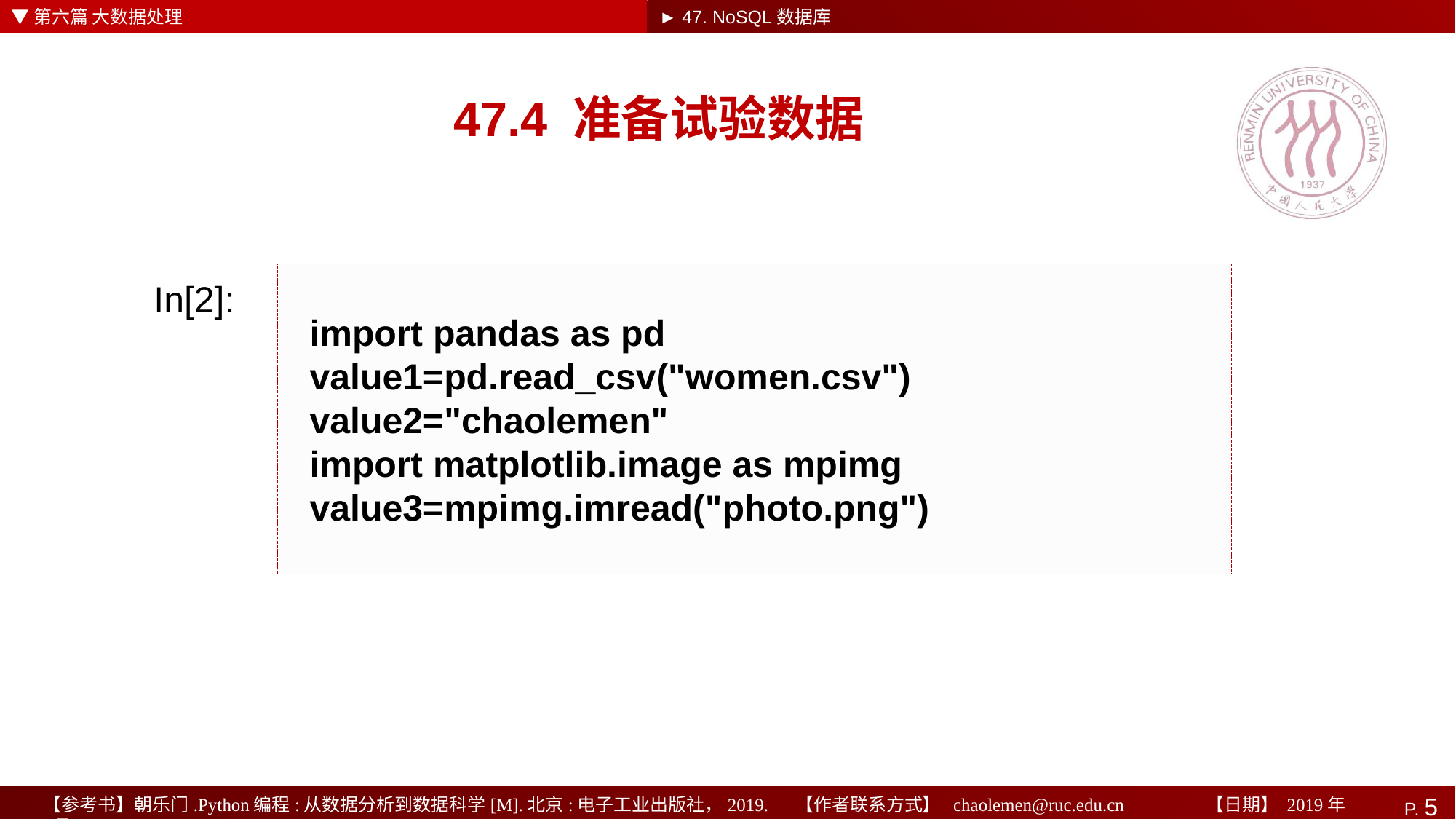

▼第六篇 大数据处理
► 47. NoSQL数据库
# 47.4 准备试验数据
import pandas as pd
value1=pd.read_csv("women.csv")
value2="chaolemen"
import matplotlib.image as mpimg
value3=mpimg.imread("photo.png")
In[2]: